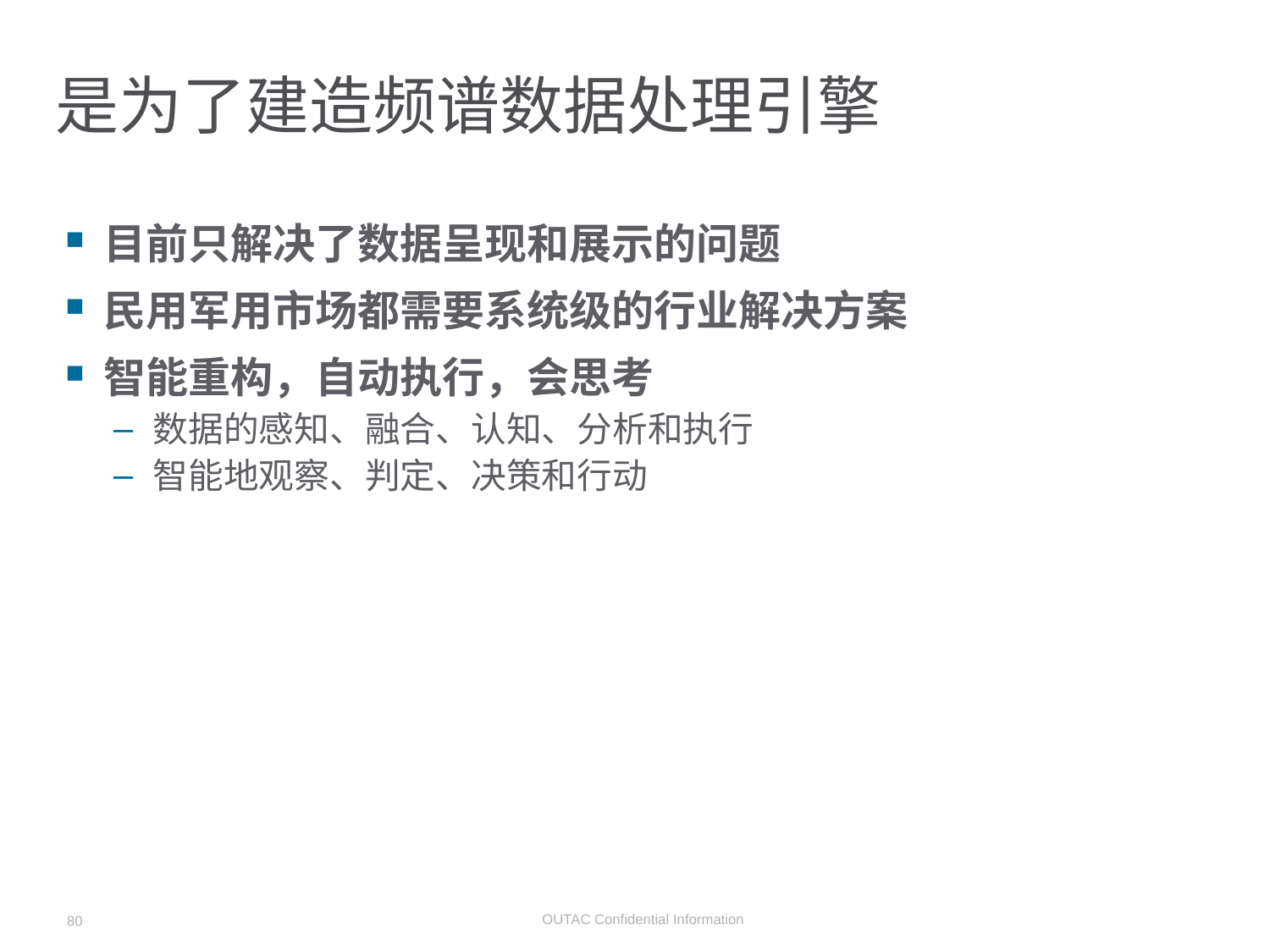

# 是为了建造频谱数据处理引擎
目前只解决了数据呈现和展示的问题
民用军用市场都需要系统级的行业解决方案
智能重构，自动执行，会思考
数据的感知、融合、认知、分析和执行
智能地观察、判定、决策和行动
80